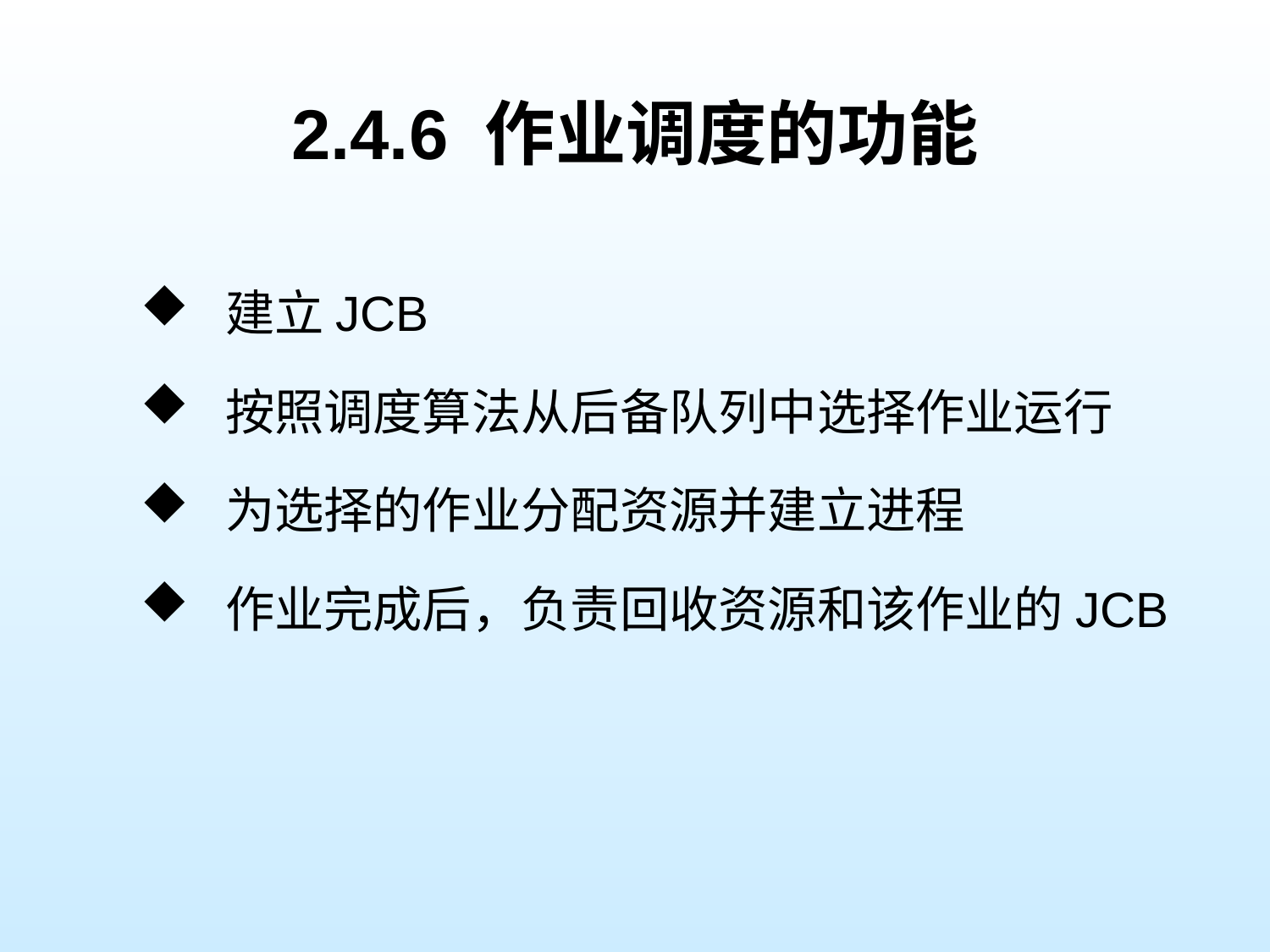

# 2.4.6 作业调度的功能
建立JCB
按照调度算法从后备队列中选择作业运行
为选择的作业分配资源并建立进程
作业完成后，负责回收资源和该作业的JCB